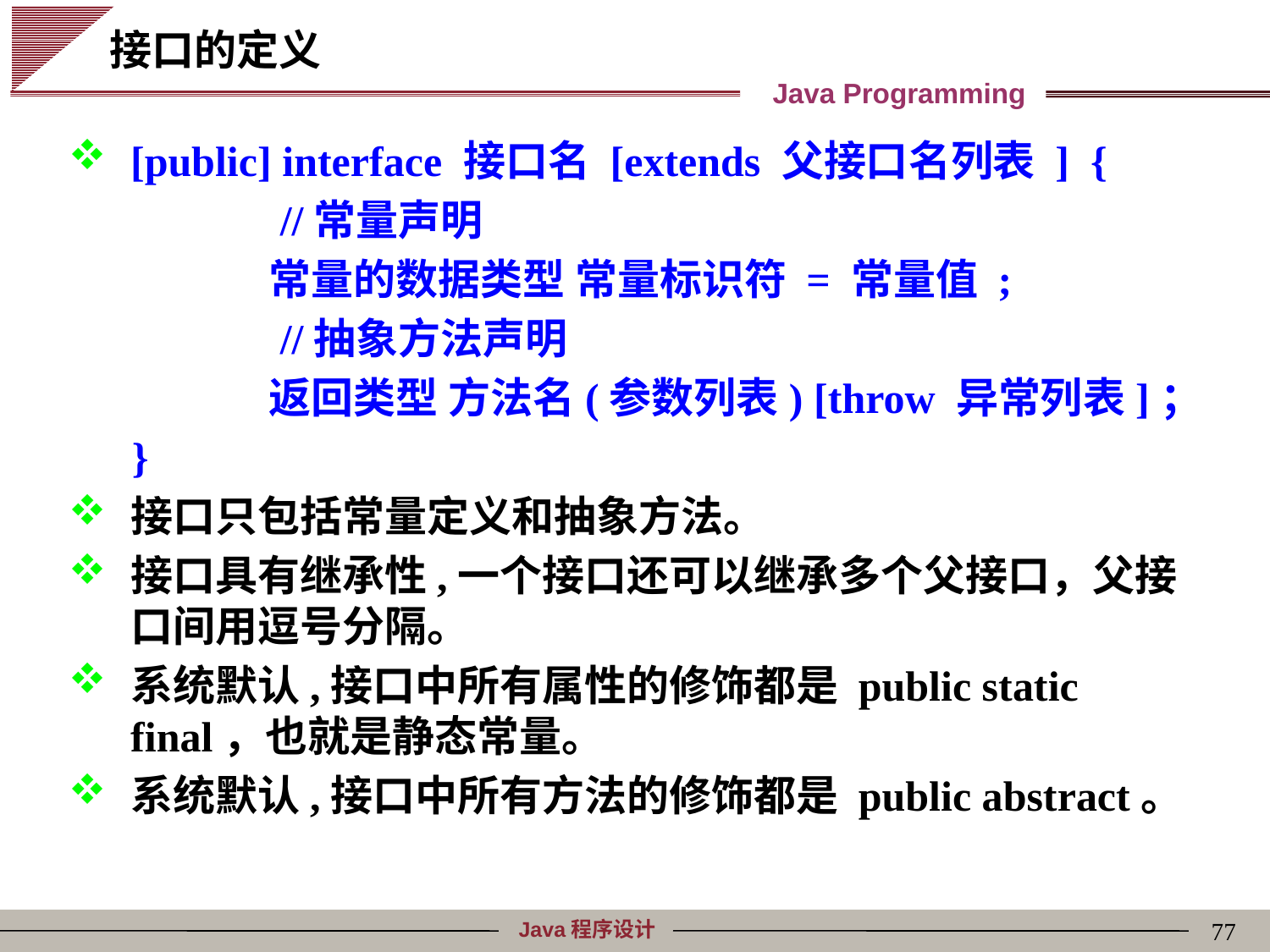

# 接口的定义
[public] interface 接口名 [extends 父接口名列表 ]  {
                    //常量声明
                    常量的数据类型 常量标识符 = 常量值 ;
                    //抽象方法声明
                    返回类型 方法名(参数列表) [throw 异常列表]；
      }
接口只包括常量定义和抽象方法。
接口具有继承性,一个接口还可以继承多个父接口，父接口间用逗号分隔。
系统默认,接口中所有属性的修饰都是 public static final，也就是静态常量。
系统默认,接口中所有方法的修饰都是 public abstract。